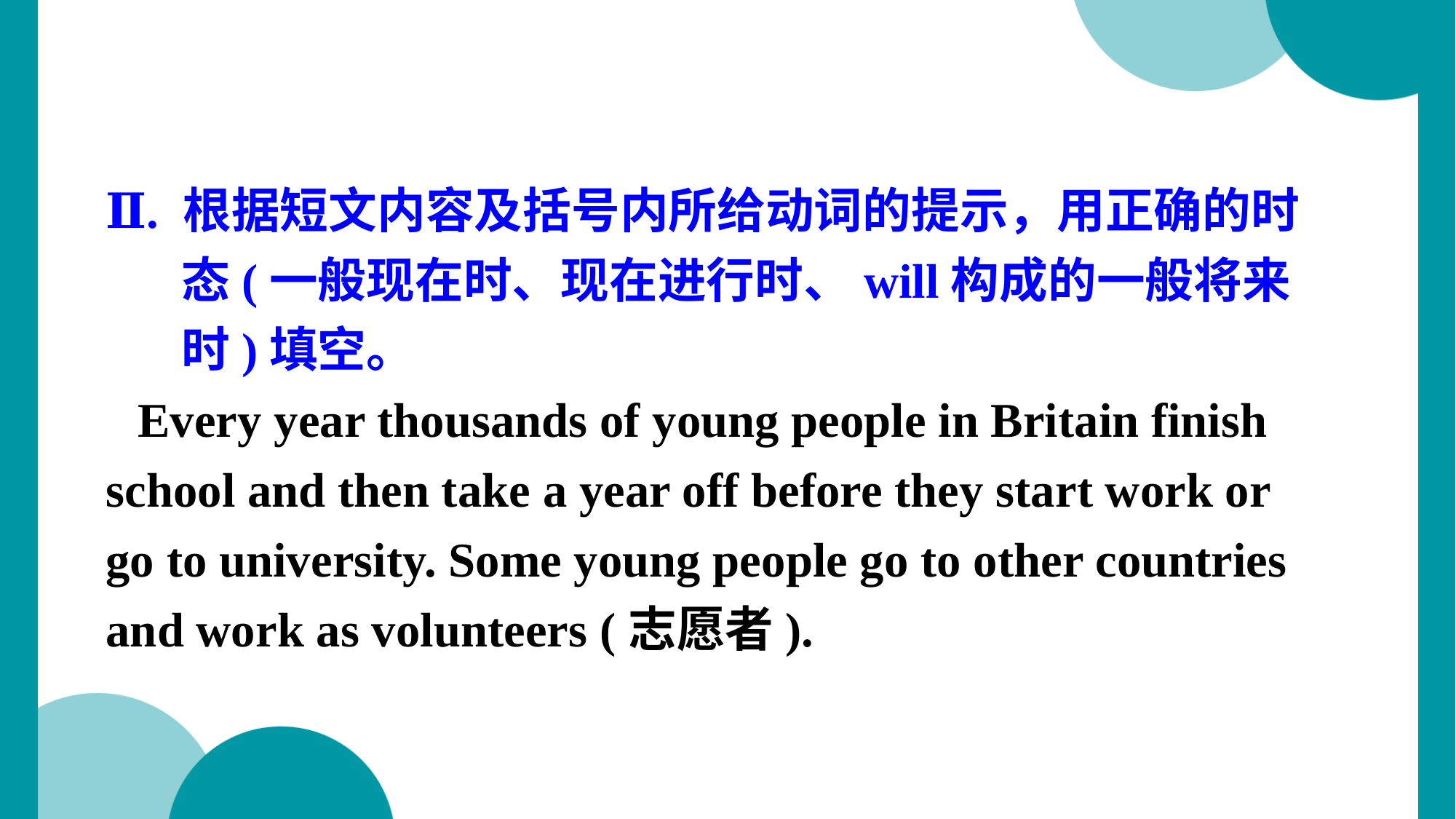

Ⅱ. 根据短文内容及括号内所给动词的提示，用正确的时态(一般现在时、现在进行时、will构成的一般将来时)填空。
Every year thousands of young people in Britain finish school and then take a year off before they start work or go to university. Some young people go to other countries and work as volunteers (志愿者).